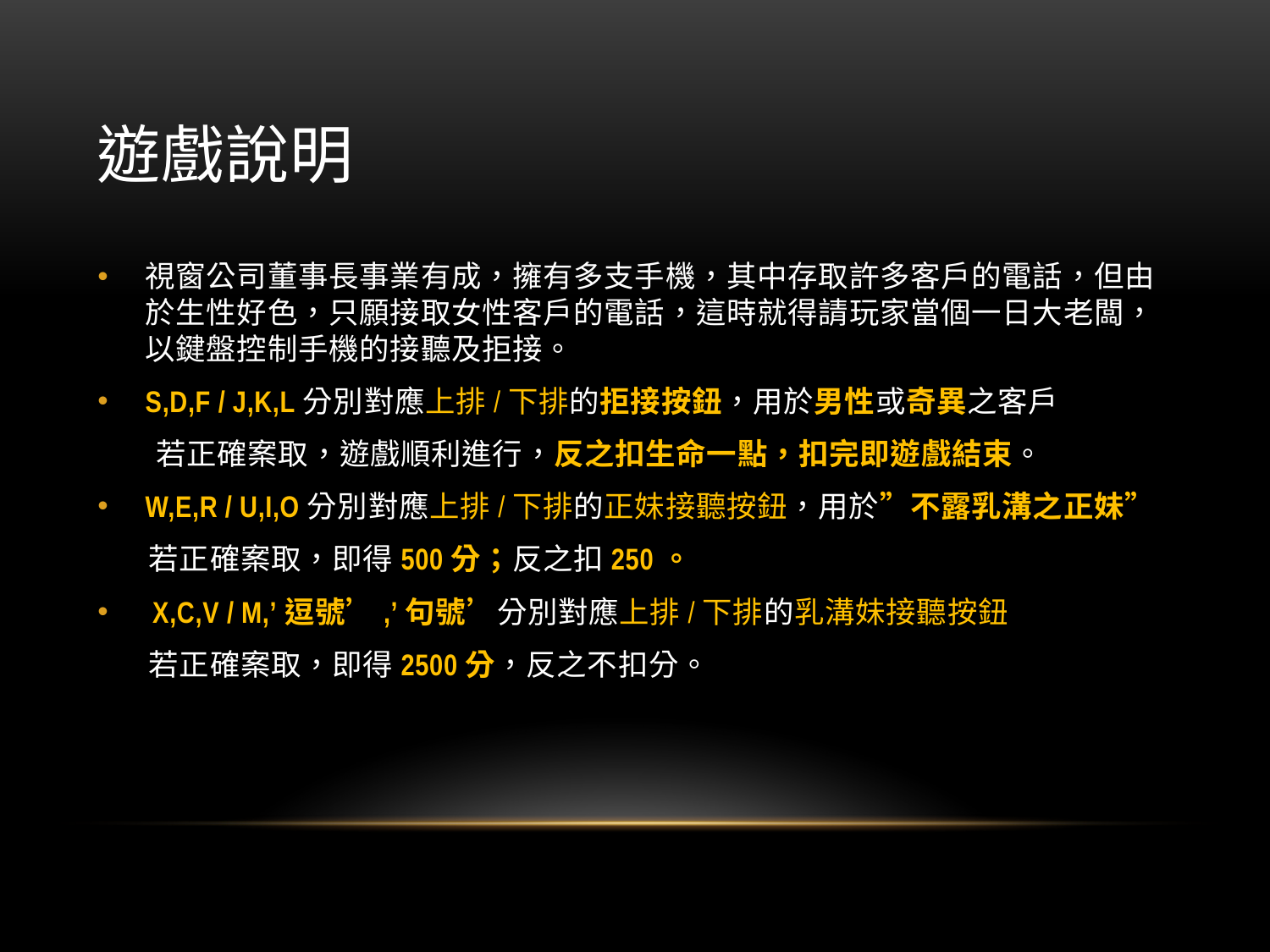

# 遊戲說明

視窗公司董事長事業有成，擁有多支手機，其中存取許多客戶的電話，但由於生性好色，只願接取女性客戶的電話，這時就得請玩家當個一日大老闆，以鍵盤控制手機的接聽及拒接。
S,D,F / J,K,L分別對應上排/下排的拒接按鈕，用於男性或奇異之客戶
       若正確案取，遊戲順利進行，反之扣生命一點，扣完即遊戲結束。
W,E,R / U,I,O分別對應上排/下排的正妹接聽按鈕，用於”不露乳溝之正妹”
      若正確案取，即得500分；反之扣250。
 X,C,V / M,’逗號’,’句號’分別對應上排/下排的乳溝妹接聽按鈕
      若正確案取，即得2500分，反之不扣分。